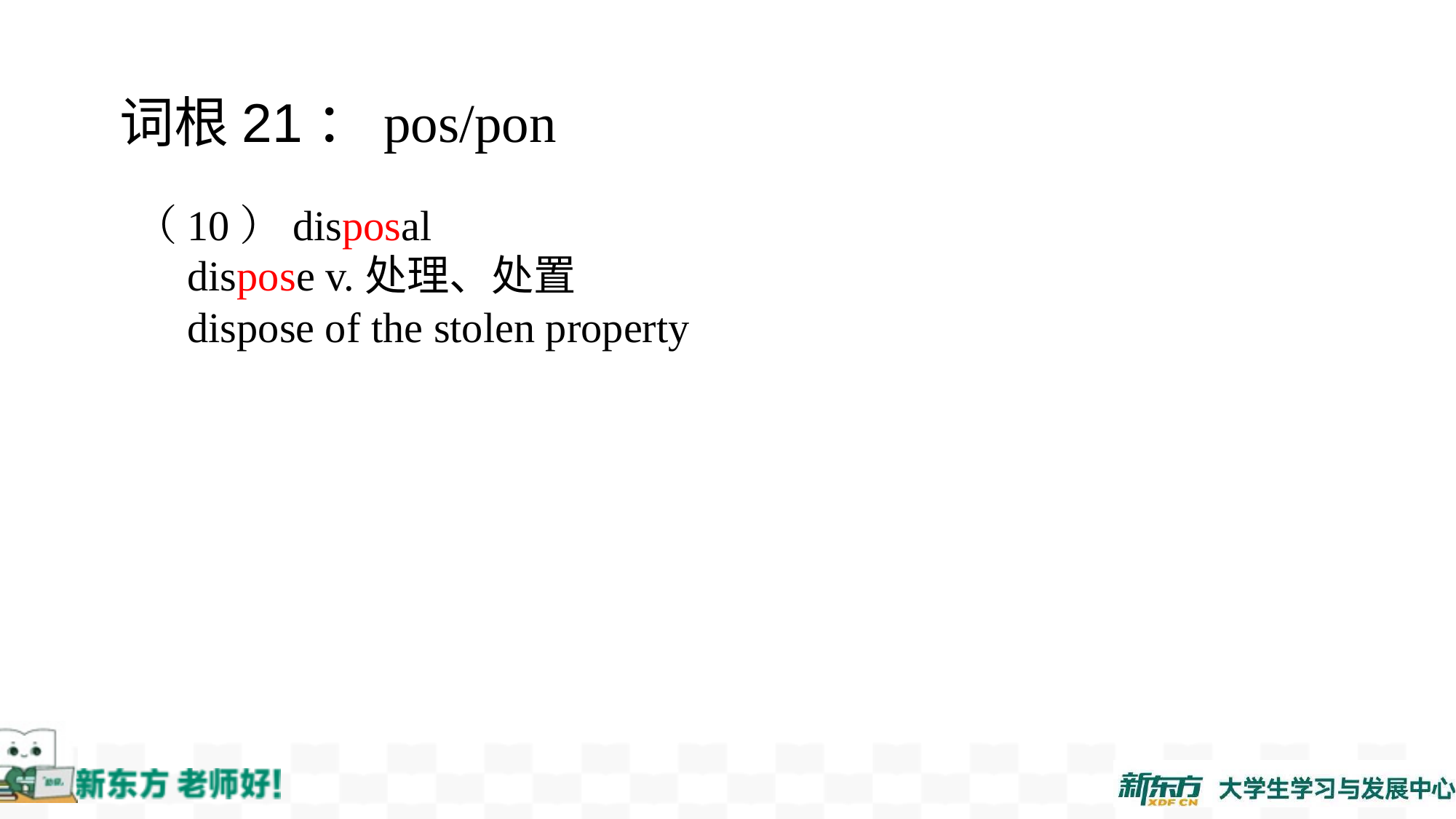

词根21：pos/pon
（10）disposal
     dispose v.处理、处置
     dispose of the stolen property